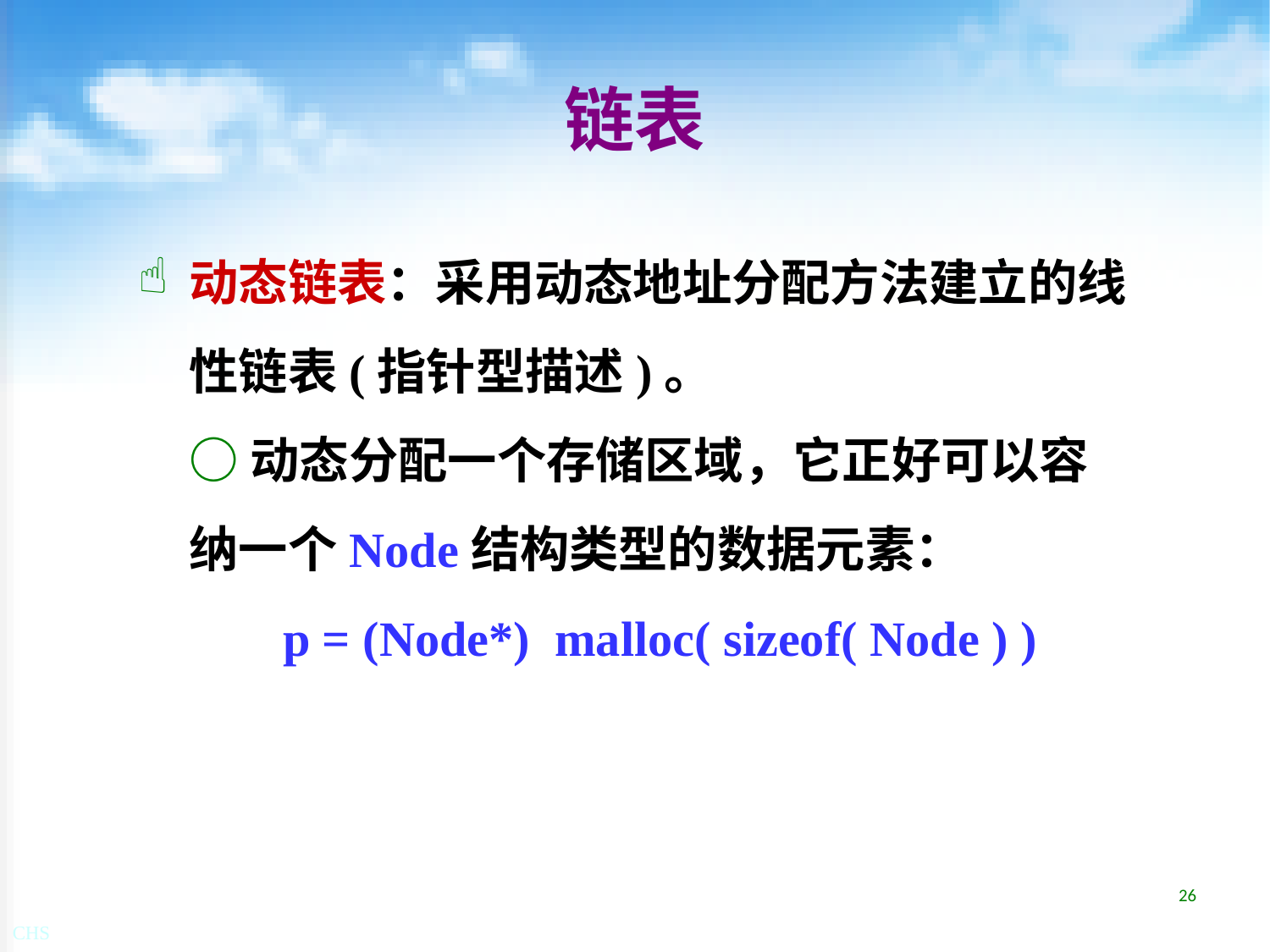

# 链表
动态链表：采用动态地址分配方法建立的线性链表(指针型描述)。
	○动态分配一个存储区域，它正好可以容纳一个Node结构类型的数据元素：
	p = (Node*)  malloc( sizeof( Node ) )
26